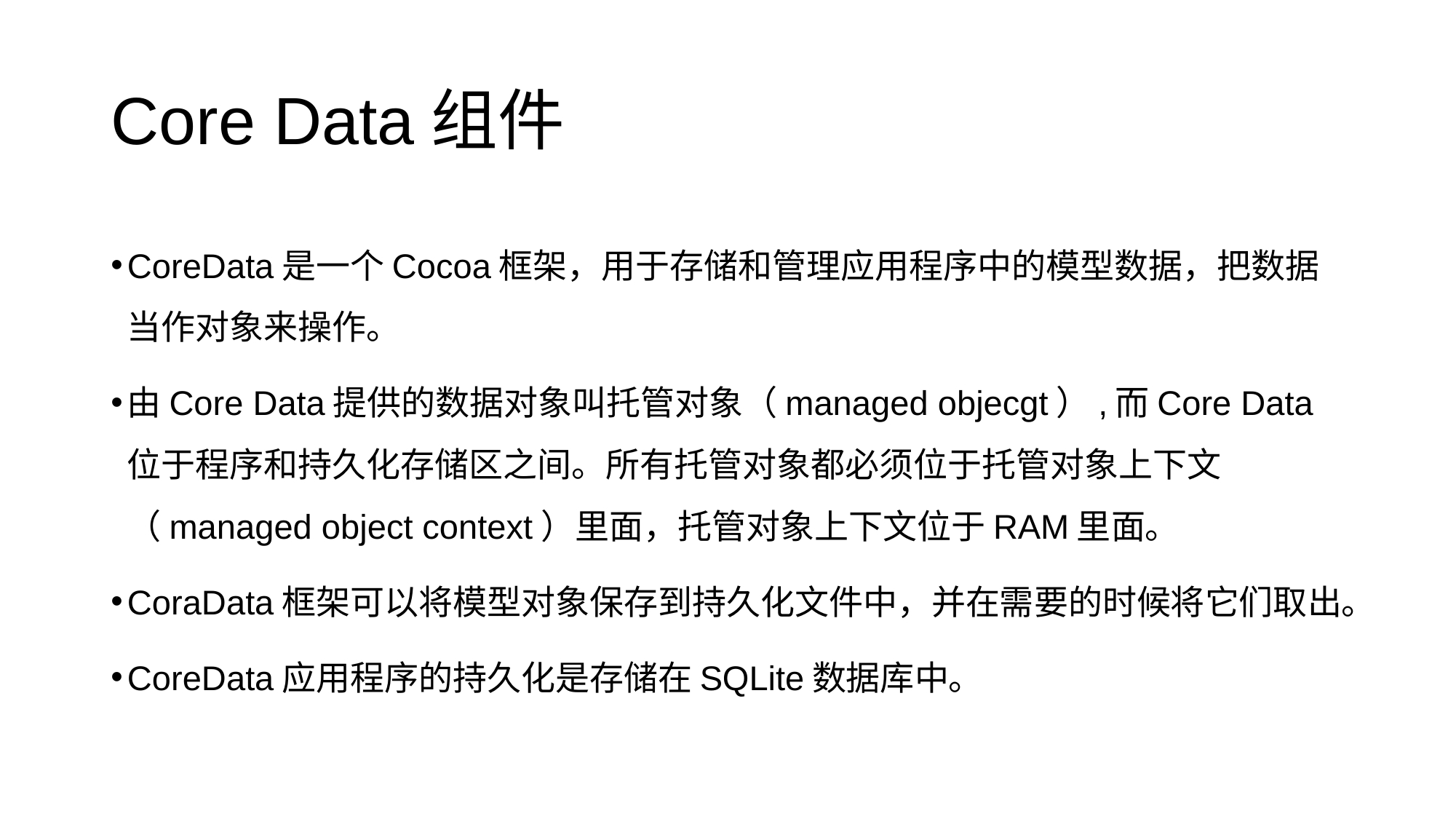

# Core Data组件
CoreData是一个Cocoa框架，用于存储和管理应用程序中的模型数据，把数据当作对象来操作。
由Core Data提供的数据对象叫托管对象（managed objecgt）,而Core Data 位于程序和持久化存储区之间。所有托管对象都必须位于托管对象上下文（managed object context）里面，托管对象上下文位于RAM里面。
CoraData框架可以将模型对象保存到持久化文件中，并在需要的时候将它们取出。
CoreData应用程序的持久化是存储在SQLite数据库中。